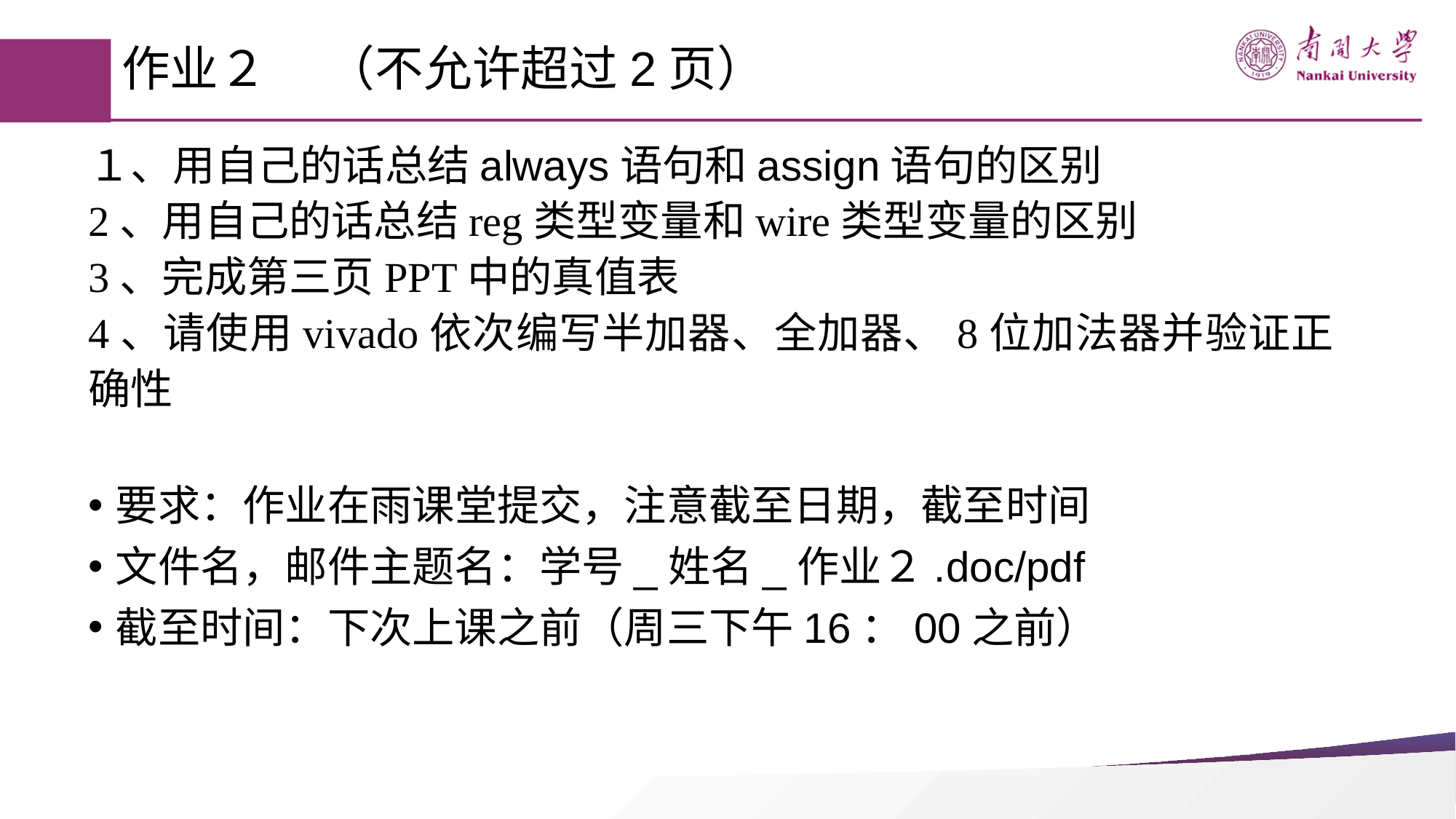

# 作业２　 （不允许超过2页）
１、用自己的话总结always语句和assign语句的区别
2、用自己的话总结reg类型变量和wire类型变量的区别
3、完成第三页PPT中的真值表
4、请使用vivado依次编写半加器、全加器、8位加法器并验证正确性

要求：作业在雨课堂提交，注意截至日期，截至时间
文件名，邮件主题名：学号_姓名_作业２.doc/pdf
截至时间：下次上课之前（周三下午16：00之前）